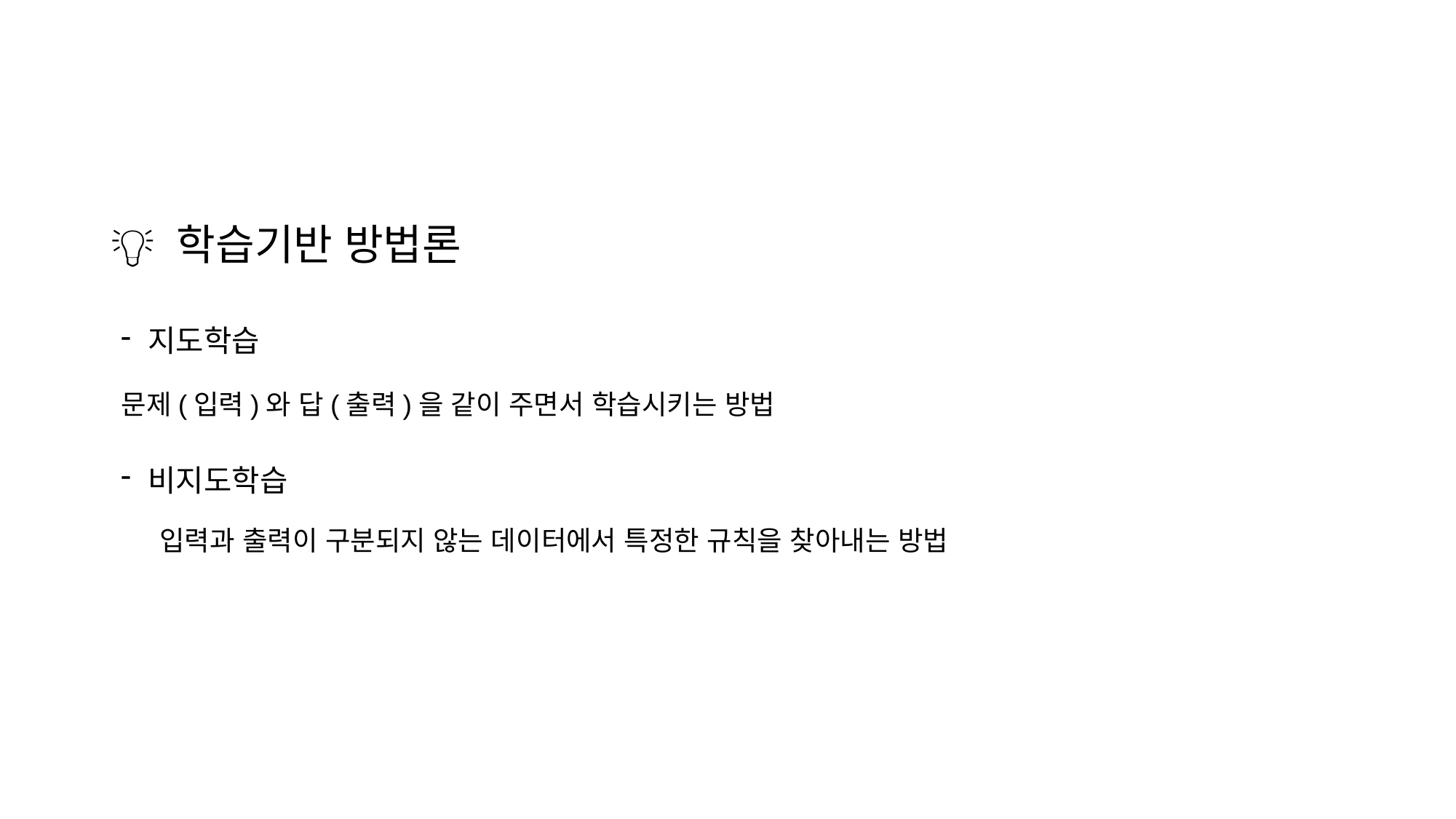

💡 학습기반 방법론
지도학습

비지도학습
문제(입력)와 답(출력)을 같이 주면서 학습시키는 방법
입력과 출력이 구분되지 않는 데이터에서 특정한 규칙을 찾아내는 방법